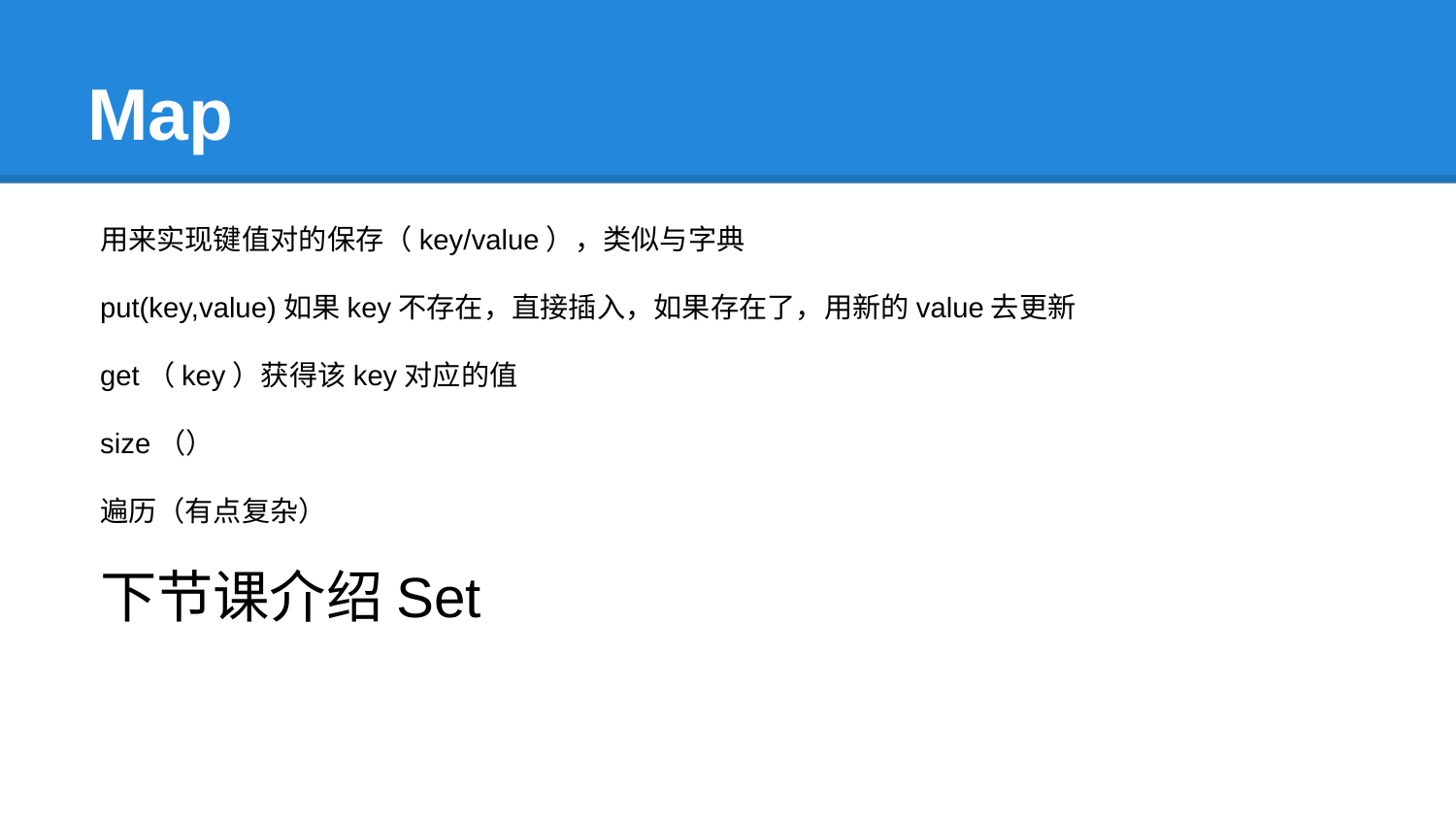

# Map
用来实现键值对的保存（key/value），类似与字典

put(key,value)如果key不存在，直接插入，如果存在了，用新的value去更新

get（key）获得该key对应的值

size（）

遍历（有点复杂）

下节课介绍Set